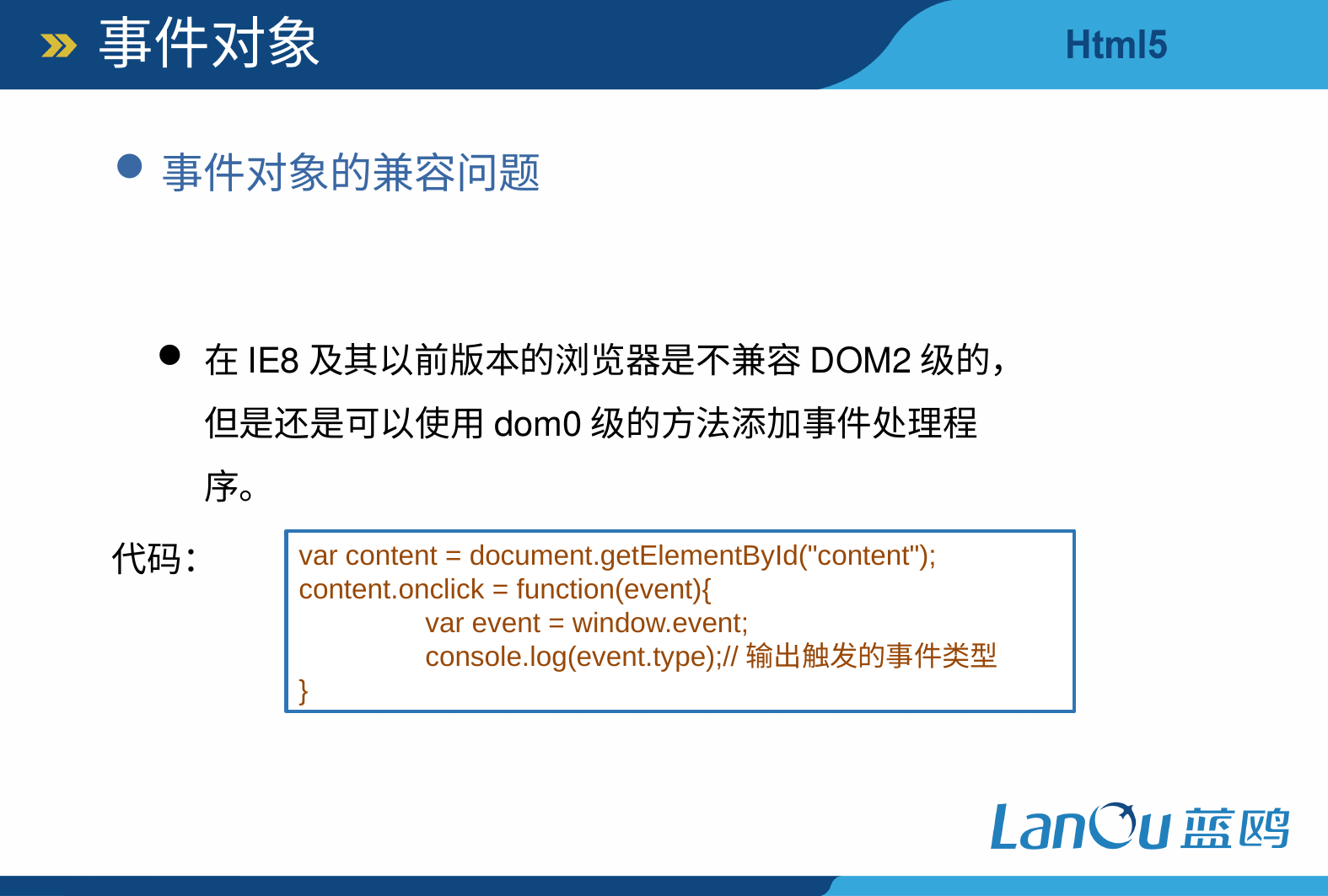

事件对象
事件对象的兼容问题
在IE8及其以前版本的浏览器是不兼容DOM2级的，但是还是可以使用dom0级的方法添加事件处理程序。
代码：
var content = document.getElementById("content");
content.onclick = function(event){
	var event = window.event;
	console.log(event.type);//输出触发的事件类型
}